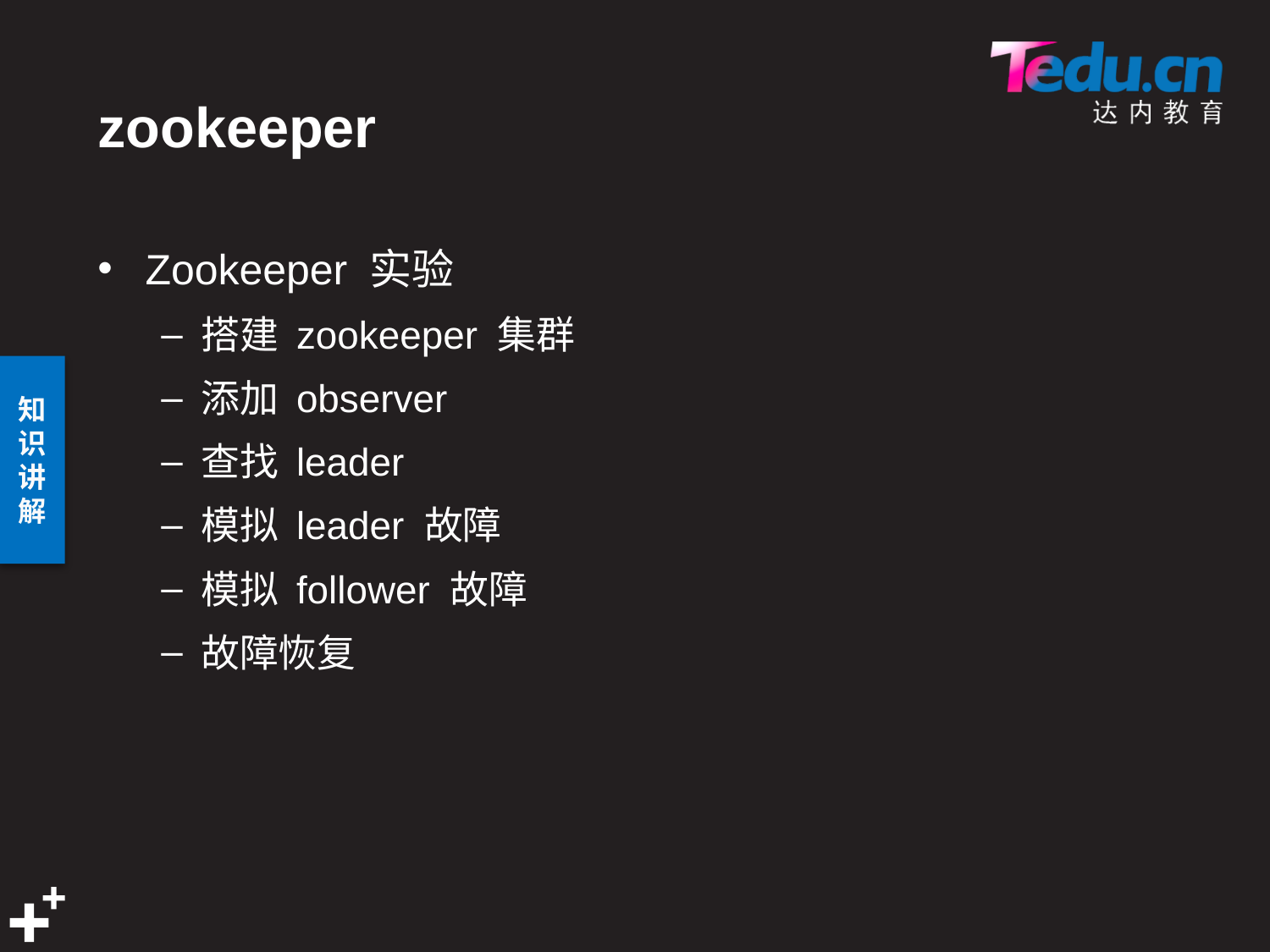

# zookeeper
Zookeeper 实验
搭建 zookeeper 集群
添加 observer
查找 leader
模拟 leader 故障
模拟 follower 故障
故障恢复